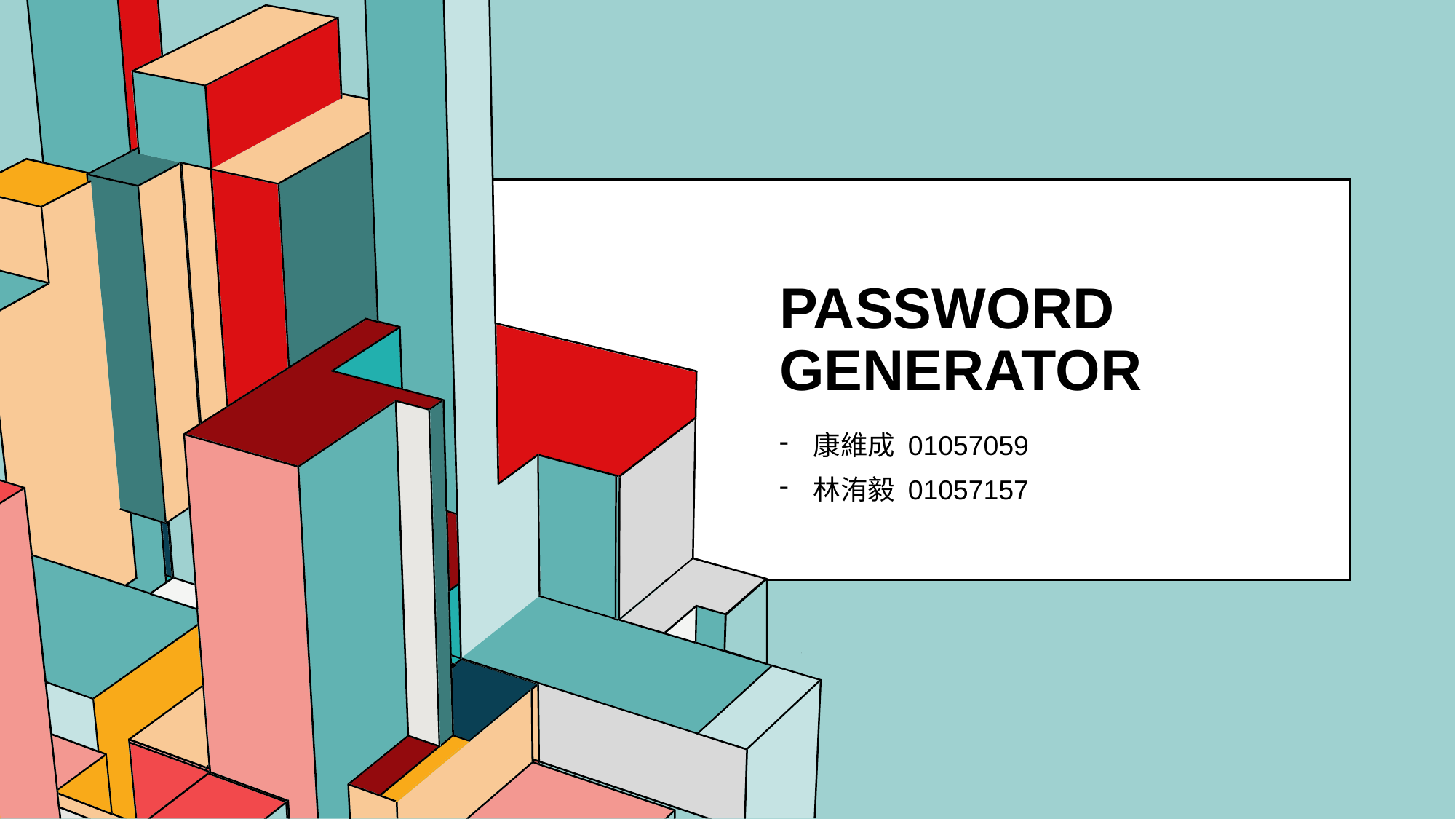

# Password 	Generator
康維成 01057059
林洧毅 01057157